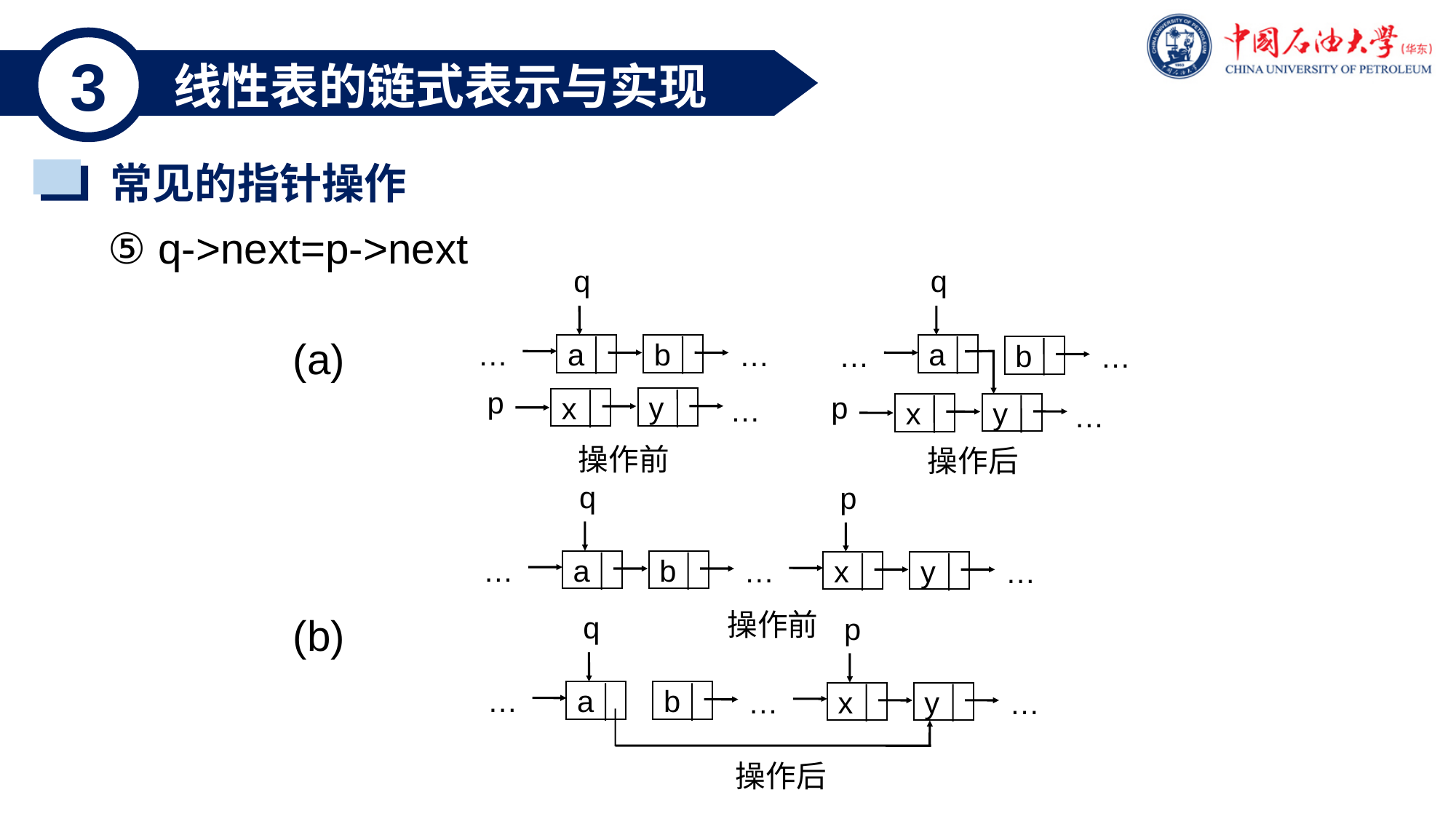

3
线性表的链式表示与实现
常见的指针操作

⑤ q->next=p->next
q

…

a

b

…
q

a

…

b

…
p

y

…
x

操作后
(a)
p

y

…
x

操作前
q

…

a

b

p

…

x

y

…
操作前
q

p

…

x

y

…
…

a

b

操作后
(b)